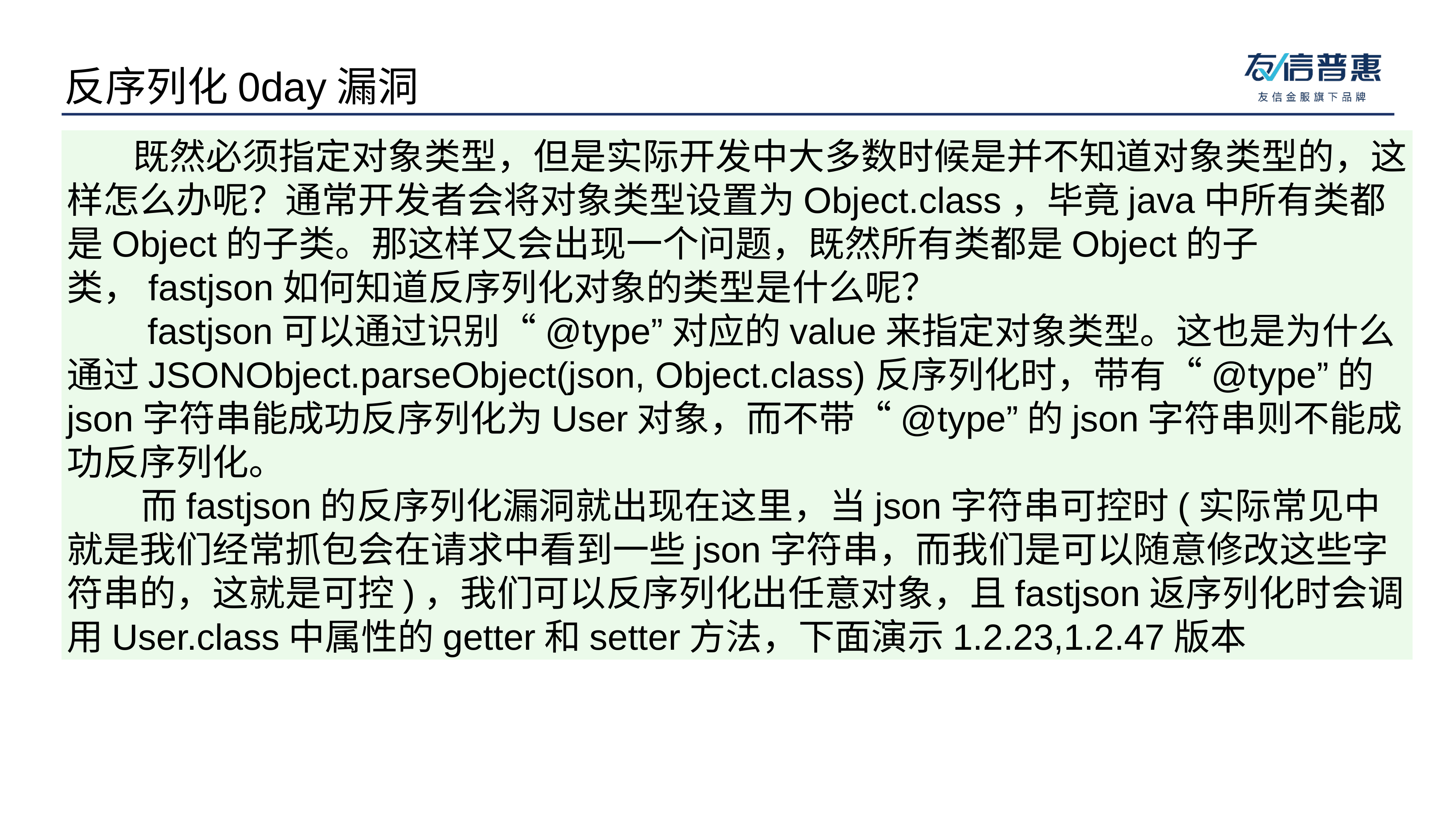

反序列化0day漏洞
       既然必须指定对象类型，但是实际开发中大多数时候是并不知道对象类型的，这样怎么办呢？通常开发者会将对象类型设置为Object.class，毕竟java中所有类都是Object的子类。那这样又会出现一个问题，既然所有类都是Object的子类，fastjson如何知道反序列化对象的类型是什么呢？
        fastjson可以通过识别“@type”对应的value来指定对象类型。这也是为什么通过JSONObject.parseObject(json, Object.class)反序列化时，带有“@type”的json字符串能成功反序列化为User对象，而不带“@type”的json字符串则不能成功反序列化。
        而fastjson的反序列化漏洞就出现在这里，当json字符串可控时(实际常见中就是我们经常抓包会在请求中看到一些json字符串，而我们是可以随意修改这些字符串的，这就是可控)，我们可以反序列化出任意对象，且fastjson返序列化时会调用User.class中属性的getter和setter方法，下面演示1.2.23,1.2.47版本